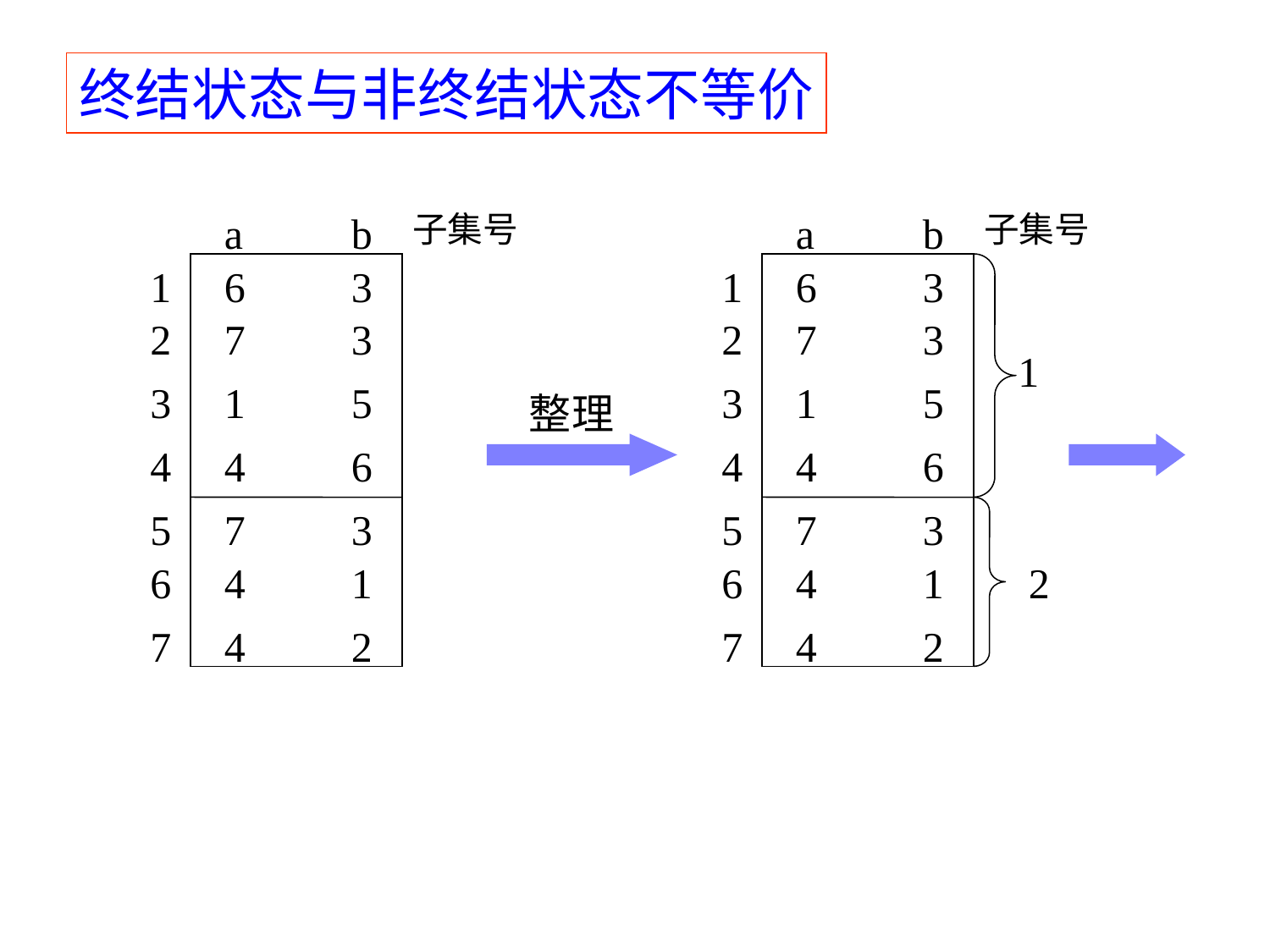

终结状态与非终结状态不等价

a
b
子集号
a
b
子集号
1

6
3

1
2
7
3
3
1
5
4
4
6
5

7
3

2
6
4
1
7
4
2

1

6
3
2
7
3
3
1
5
整理

4
4
6

5

7
3
6
4
1
7
4
2